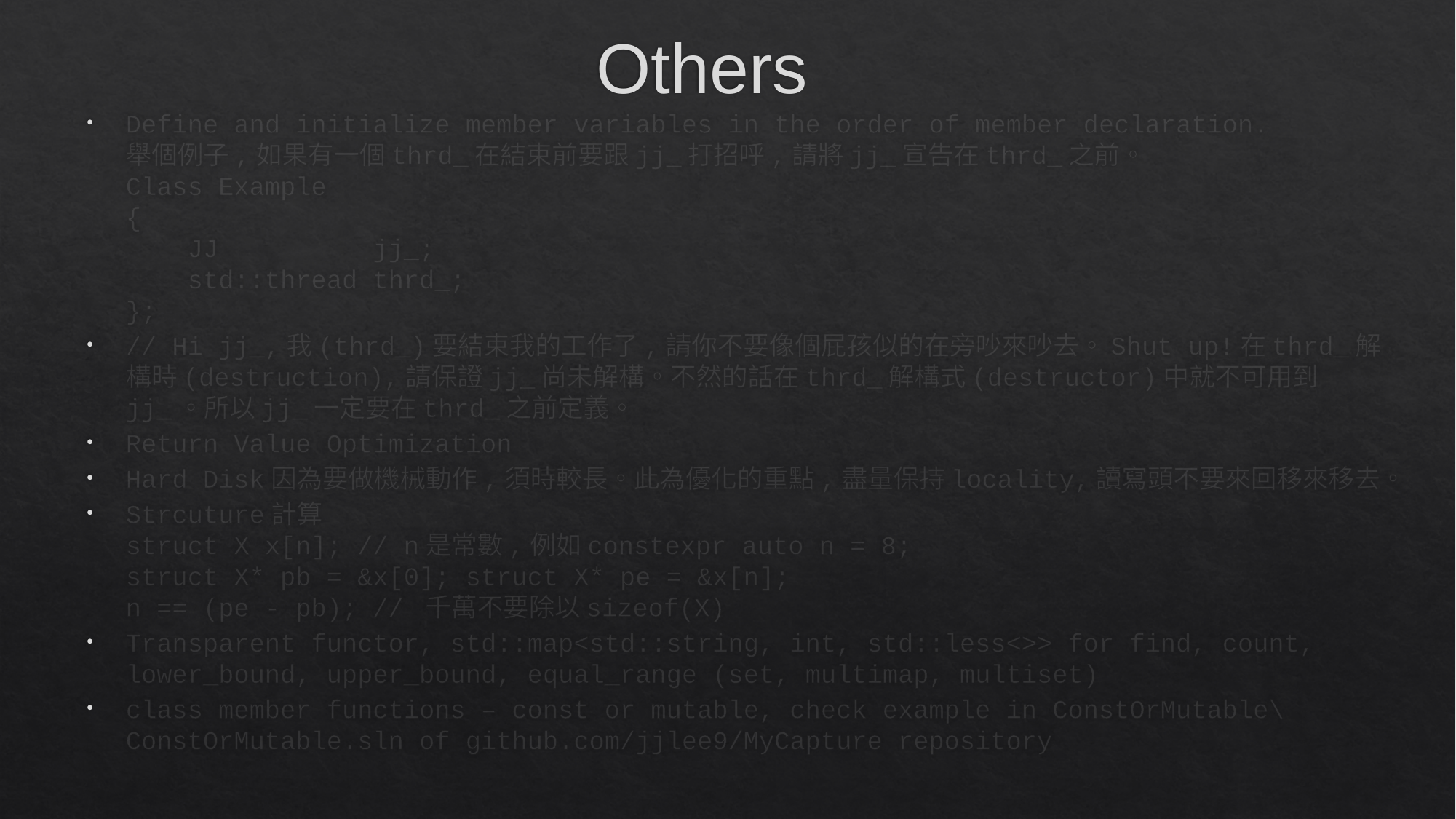

# Others
Define and initialize member variables in the order of member declaration.
舉個例子,如果有一個thrd_在結束前要跟jj_打招呼,請將jj_宣告在thrd_之前。
Class Example
{
    JJ          jj_;
    std::thread thrd_;
};
// Hi jj_,我(thrd_)要結束我的工作了,請你不要像個屁孩似的在旁吵來吵去。Shut up!在thrd_解構時(destruction),請保證jj_尚未解構。不然的話在thrd_解構式(destructor)中就不可用到jj_。所以jj_一定要在thrd_之前定義。
Return Value Optimization
Hard Disk因為要做機械動作,須時較長。此為優化的重點,盡量保持locality,讀寫頭不要來回移來移去。
Strcuture計算
struct X x[n]; // n是常數,例如constexpr auto n = 8;
struct X* pb = &x[0]; struct X* pe = &x[n];
n == (pe - pb); // 千萬不要除以sizeof(X)
Transparent functor, std::map<std::string, int, std::less<>> for find, count, lower_bound, upper_bound, equal_range (set, multimap, multiset)
class member functions – const or mutable, check example in ConstOrMutable\ConstOrMutable.sln of github.com/jjlee9/MyCapture repository